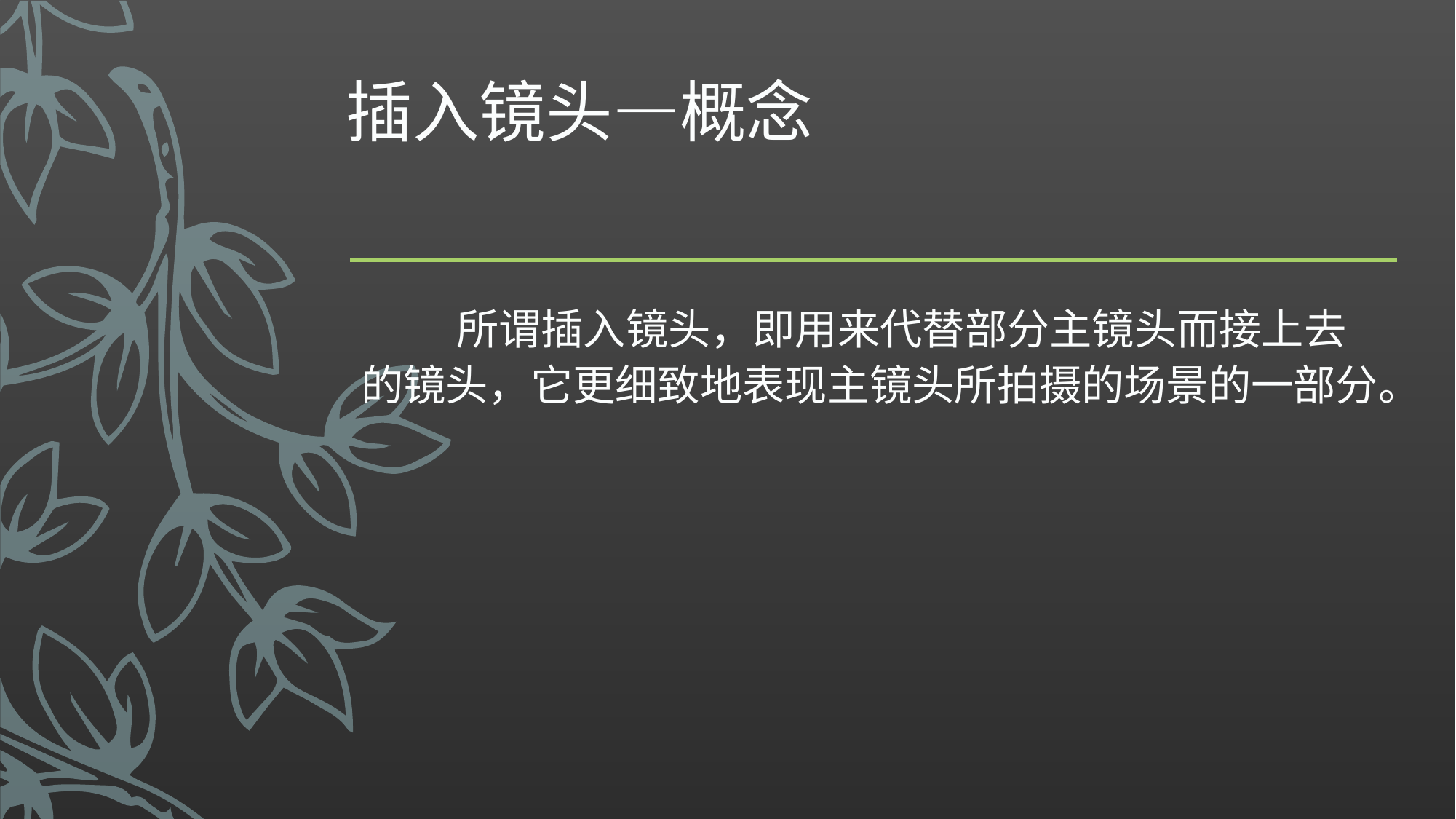

# 插入镜头—概念
         所谓插入镜头，即用来代替部分主镜头而接上去的镜头，它更细致地表现主镜头所拍摄的场景的一部分。